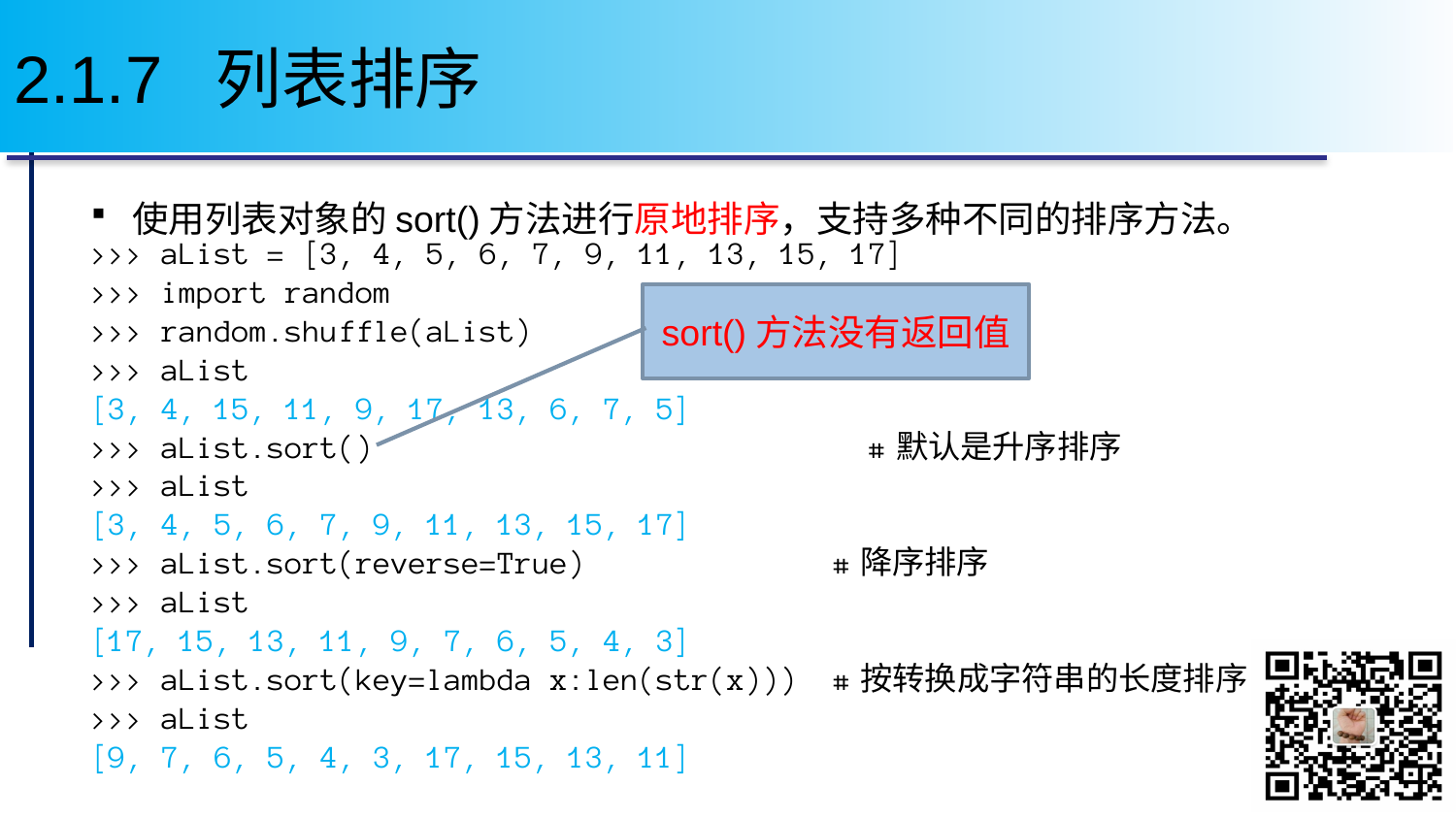

# 2.1.7  列表排序
使用列表对象的sort()方法进行原地排序，支持多种不同的排序方法。
>>> aList = [3, 4, 5, 6, 7, 9, 11, 13, 15, 17]
>>> import random
>>> random.shuffle(aList)
>>> aList
[3, 4, 15, 11, 9, 17, 13, 6, 7, 5]
>>> aList.sort()                            #默认是升序排序
>>> aList
[3, 4, 5, 6, 7, 9, 11, 13, 15, 17]
>>> aList.sort(reverse=True)              #降序排序
>>> aList
[17, 15, 13, 11, 9, 7, 6, 5, 4, 3]
>>> aList.sort(key=lambda x:len(str(x)))  #按转换成字符串的长度排序
>>> aList
[9, 7, 6, 5, 4, 3, 17, 15, 13, 11]
sort()方法没有返回值